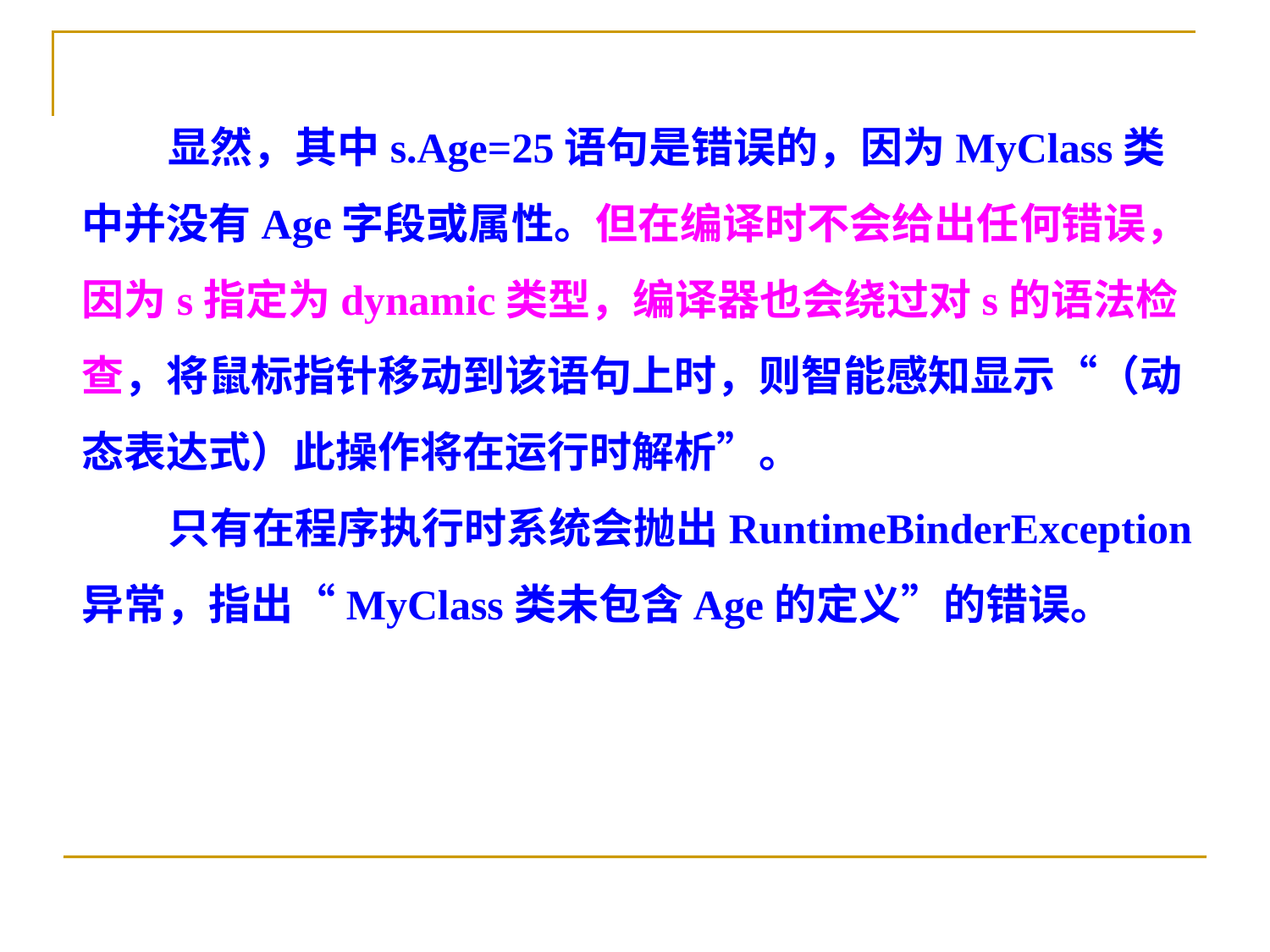

显然，其中s.Age=25语句是错误的，因为MyClass类中并没有Age字段或属性。但在编译时不会给出任何错误，因为s指定为dynamic类型，编译器也会绕过对s的语法检查，将鼠标指针移动到该语句上时，则智能感知显示“（动态表达式）此操作将在运行时解析”。
        只有在程序执行时系统会抛出RuntimeBinderException异常，指出“MyClass类未包含Age的定义”的错误。